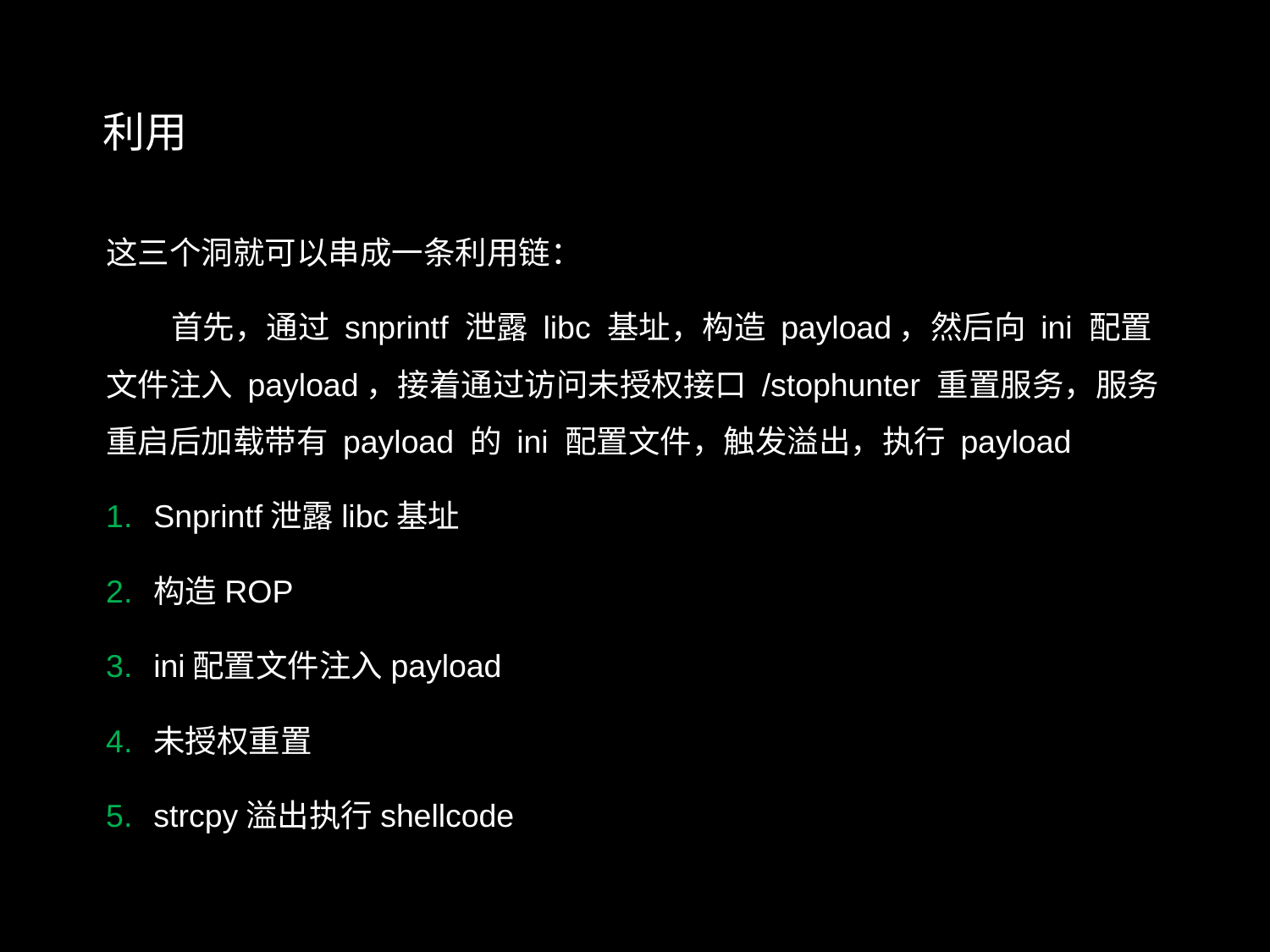

利用
这三个洞就可以串成一条利用链：
        首先，通过 snprintf 泄露 libc 基址，构造 payload，然后向 ini 配置文件注入 payload，接着通过访问未授权接口 /stophunter 重置服务，服务重启后加载带有 payload 的 ini 配置文件，触发溢出，执行 payload
Snprintf泄露libc基址
构造ROP
ini配置文件注入payload
未授权重置
strcpy溢出执行shellcode